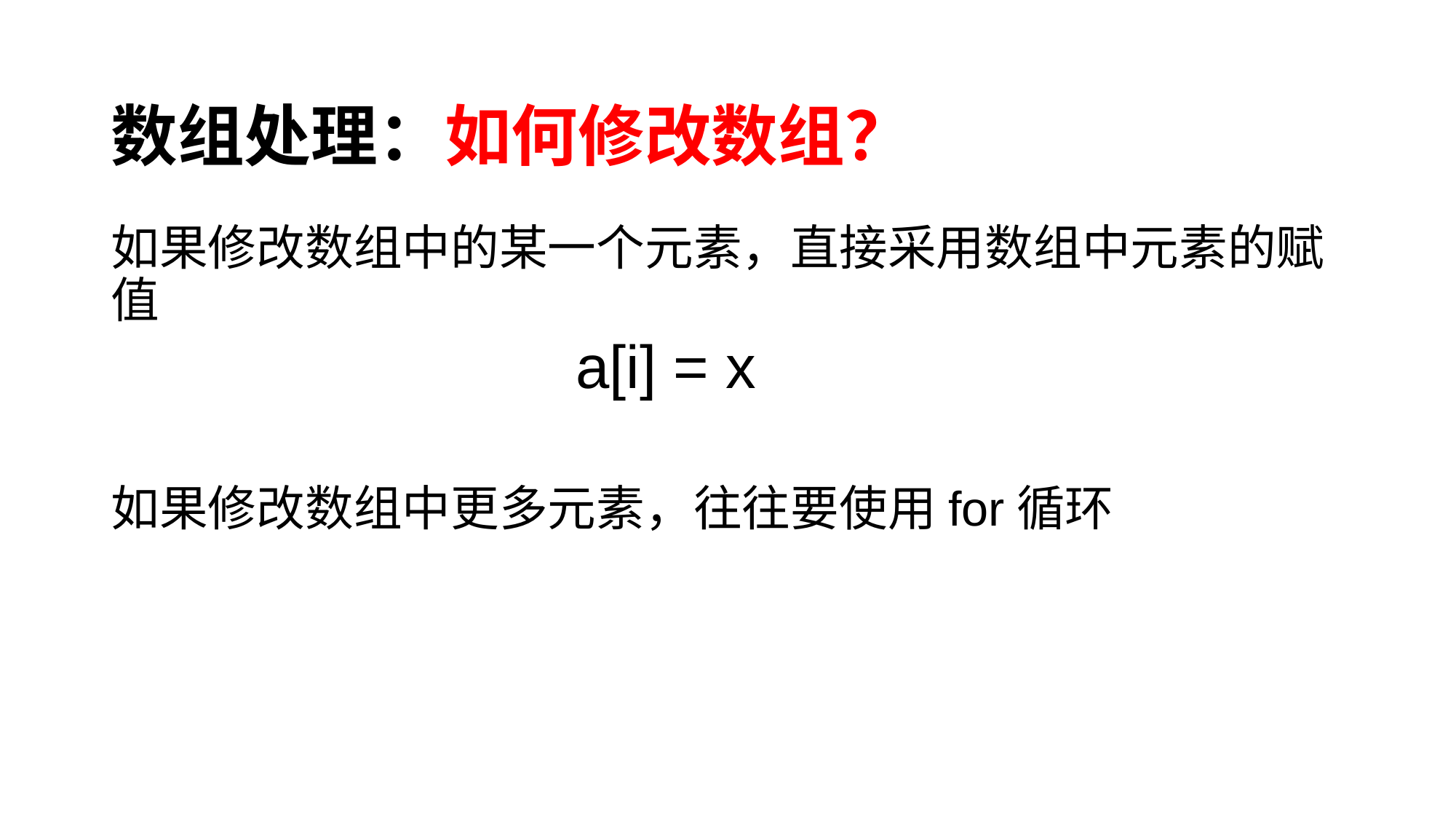

# 数组处理：如何修改数组？
如果修改数组中的某一个元素，直接采用数组中元素的赋值
              a[i] = x

如果修改数组中更多元素，往往要使用for循环